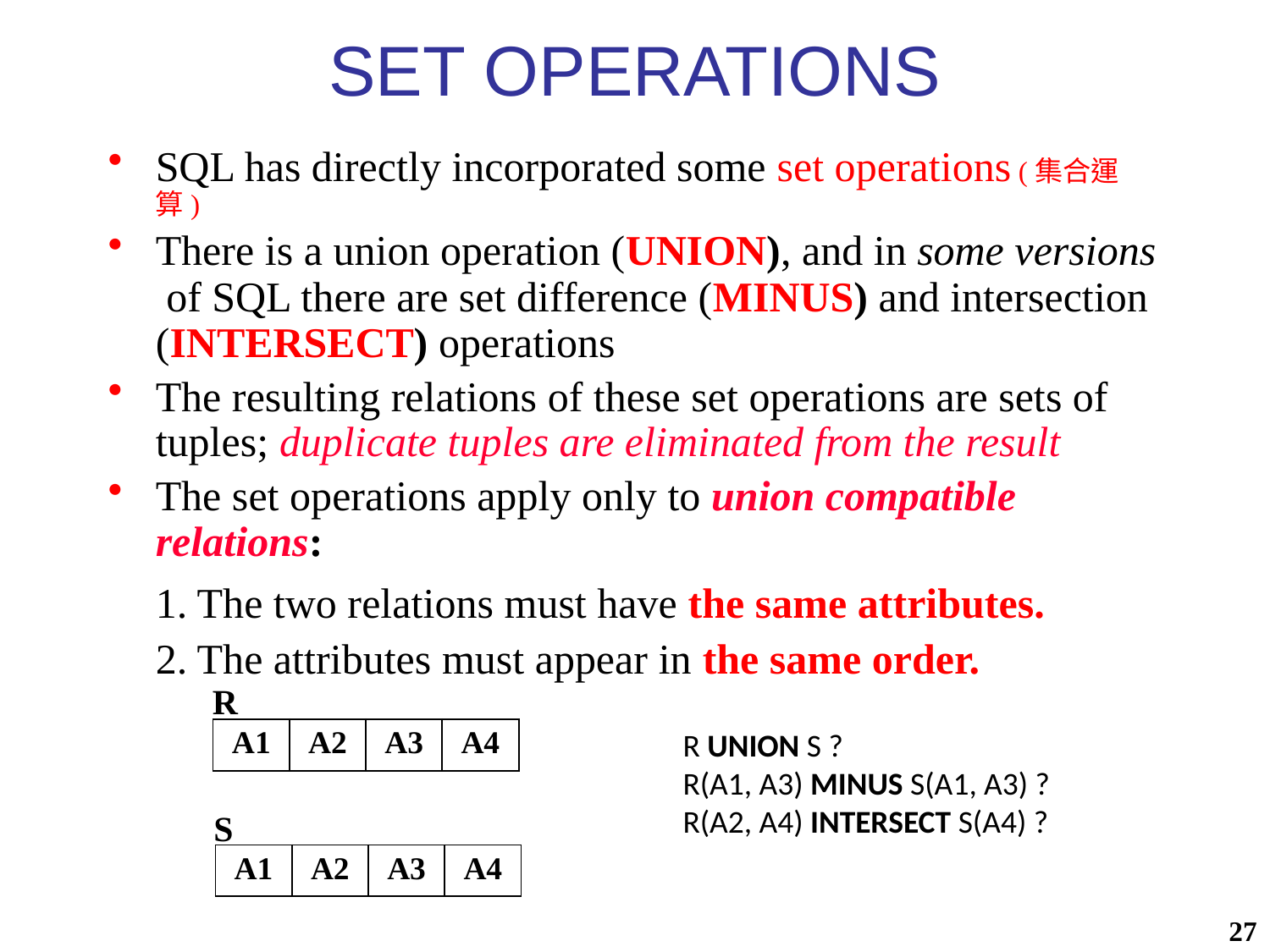

# SET OPERATIONS
SQL has directly incorporated some set operations (集合運算)
There is a union operation (UNION), and in some versions  of SQL there are set difference (MINUS) and intersection (INTERSECT) operations
The resulting relations of these set operations are sets of tuples; duplicate tuples are eliminated from the result
The set operations apply only to union compatible relations:
	1. The two relations must have the same attributes.
	2. The attributes must appear in the same order.
R
| A1 | A2 | A3 | A4 |
| --- | --- | --- | --- |
R UNION S ?
R(A1, A3) MINUS S(A1, A3) ?
R(A2, A4) INTERSECT S(A4) ?
|  |  |  |  |
| --- | --- | --- | --- |
S
| A1 | A2 | A3 | A4 |
| --- | --- | --- | --- |
27